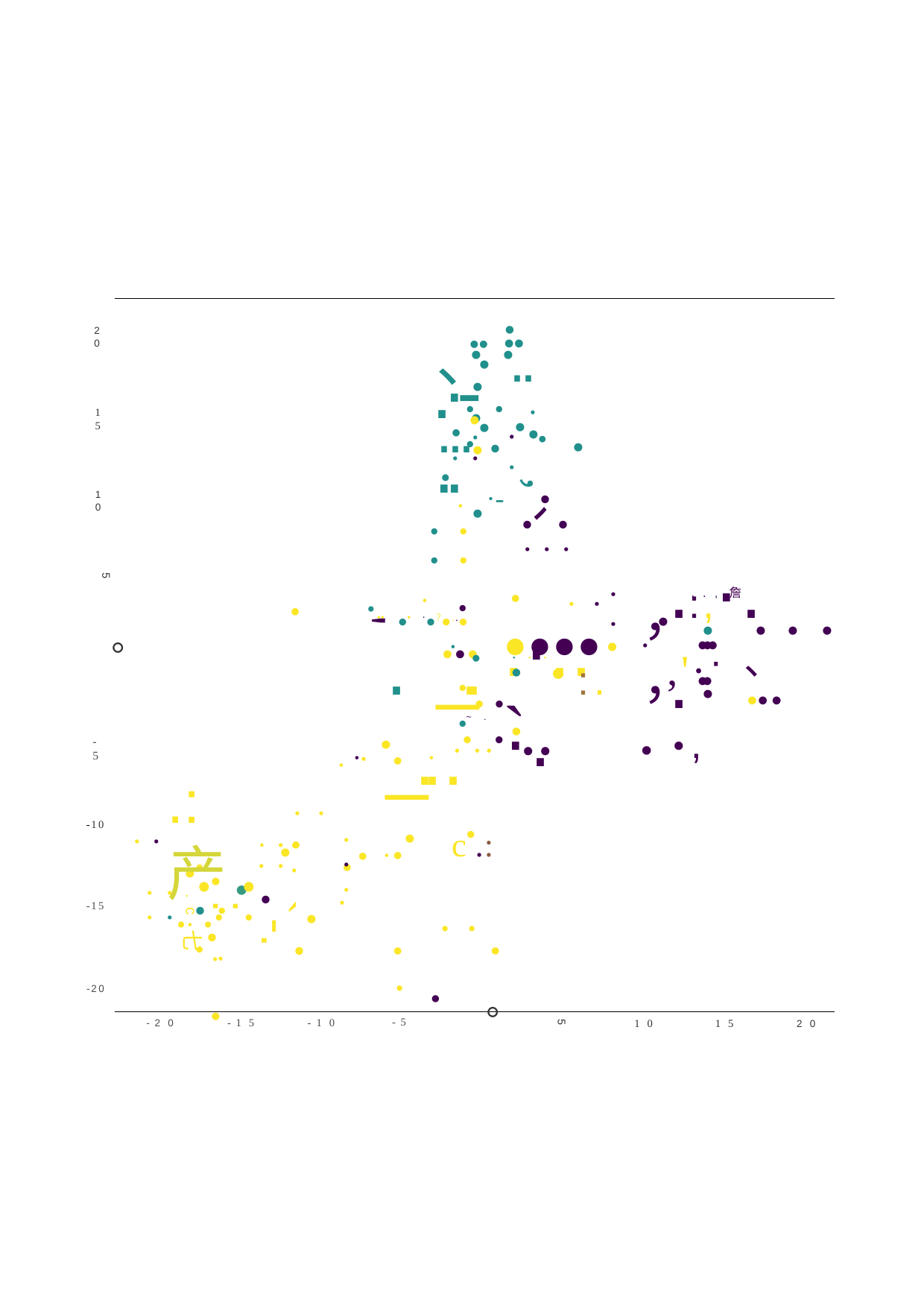

．

．．．
．．
、.....
••  ••
20
．．．
.·-··
．
．•
•••	．·-
．
15
．
．，．．
． ．
．
．
．．
．
10
、
．．
••••．
••  ••  ·•?•..•
．．．
.:,·..
．．．
．．
5
．
．．
，．．．，．
．
..,詹
．•••	•~•. •
•．••
••••·`..
.·..·.
．＇．
,'··、·,
. _.. _...
•••	••
•••
．
。
:.
•••
．·•··•．c•.:．••．• •
．．．．．
．
．．．．．
-5
.:产．••
．．
．••．
-10
．．．．
．．
．
．
．．．
•．••．
．．
．
．
．．
．．．．
．
`-. :
. c
-15
．
．
七
．
．
-20
。

-5
-15
-10
10
15
-20
20
5